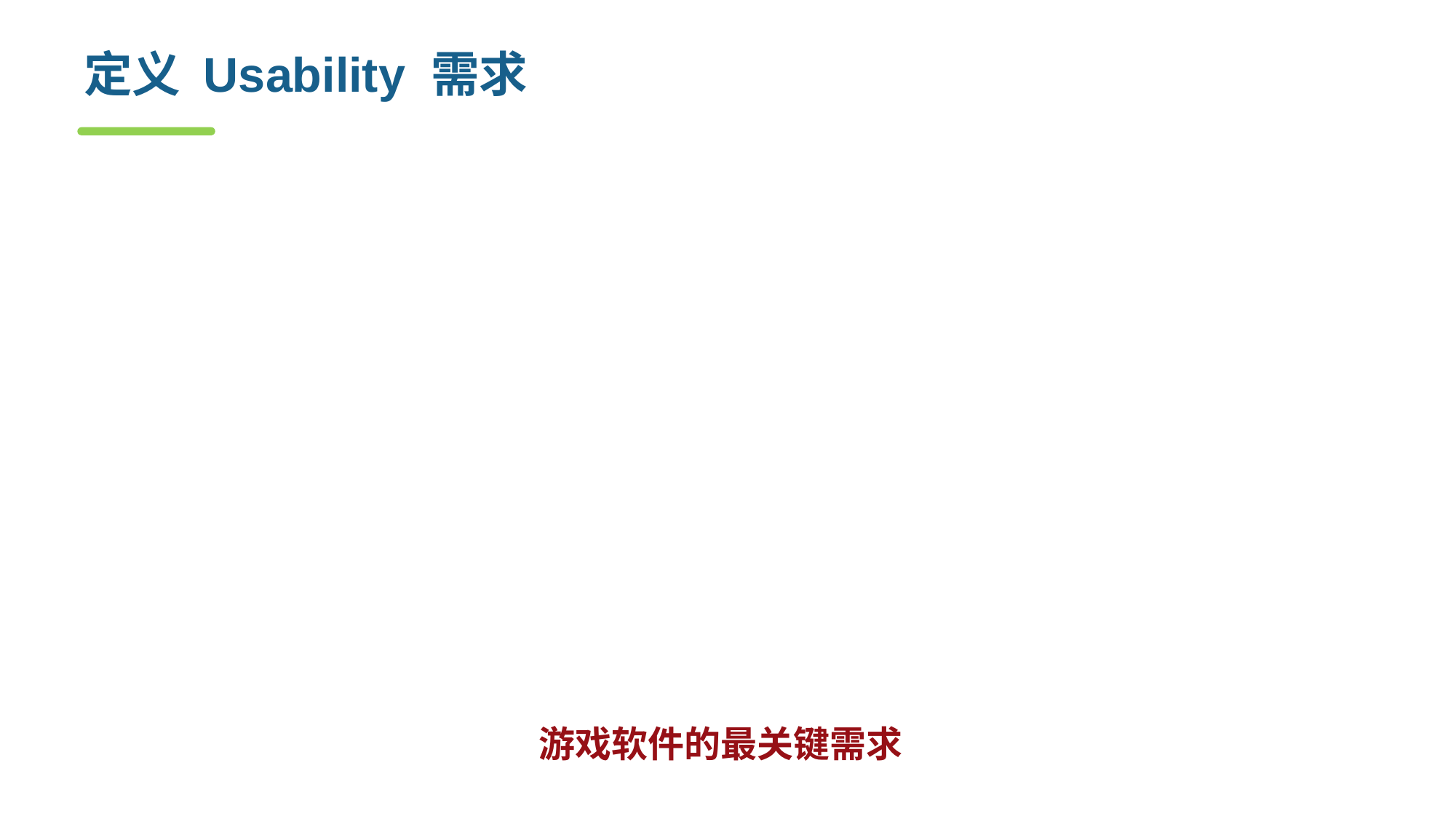

# 定义 Usability 需求
“usability”易用性
The ease with which software can be learned and operated by the intended users
易用性需求
Training time requirements, measurable task times
User abilities (beginner/advanced)
Comparison to other systems that users know and like
Online help systems, tool tips, documentation needs
Conformity with standards
Examples: Windows, style guides, GUI Standards
游戏软件的最关键需求
9